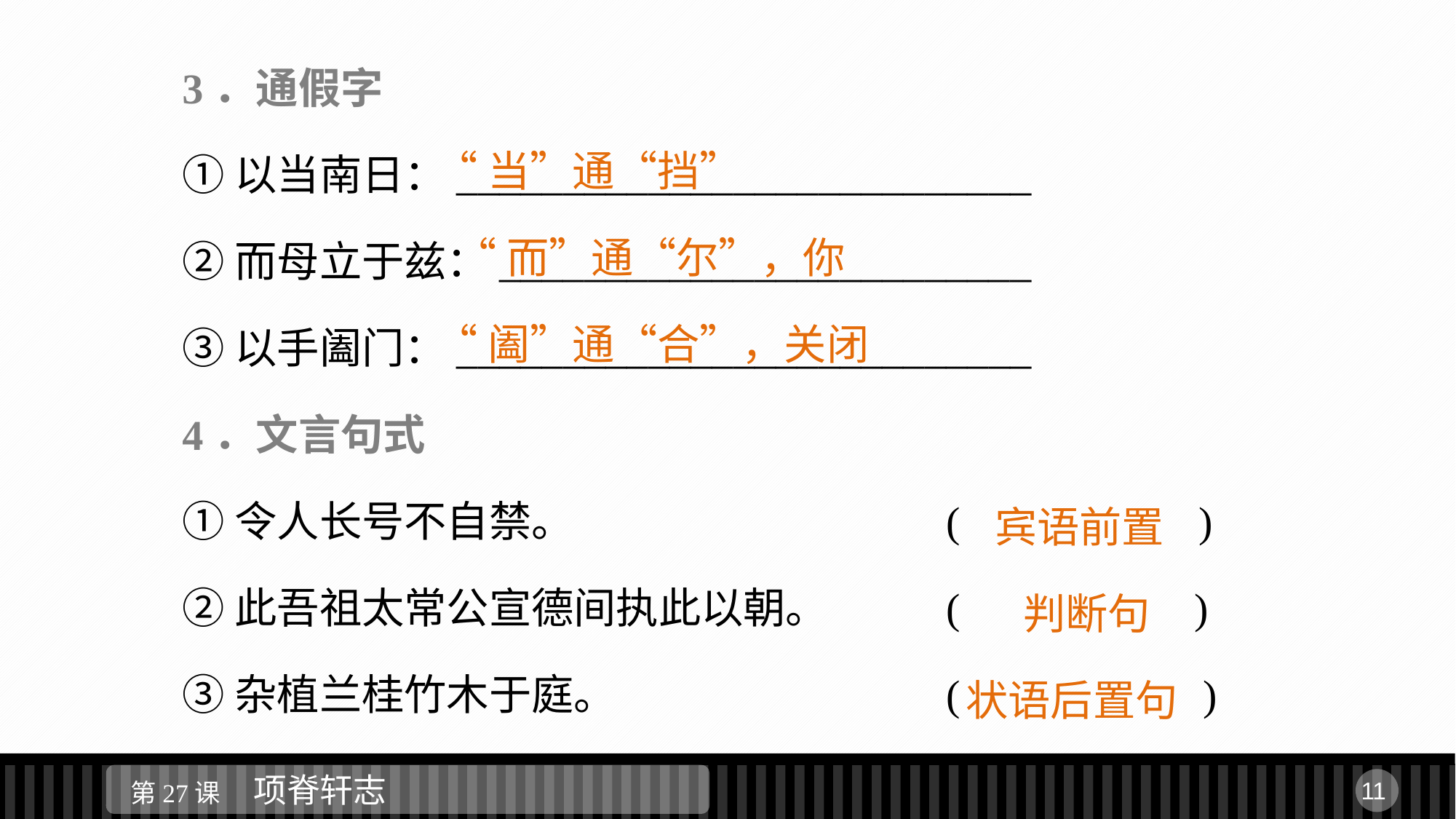

3．通假字
①以当南日：___________________________
②而母立于兹：_________________________
③以手阖门：___________________________
4．文言句式
①令人长号不自禁。				( 　　　　    )
②此吾祖太常公宣德间执此以朝。		( 　　　        )
③杂植兰桂竹木于庭。				(     　　　　)
“当”通“挡”
  “而”通“尔”，你
“阖”通“合”，关闭
  宾语前置
     判断句
状语后置句